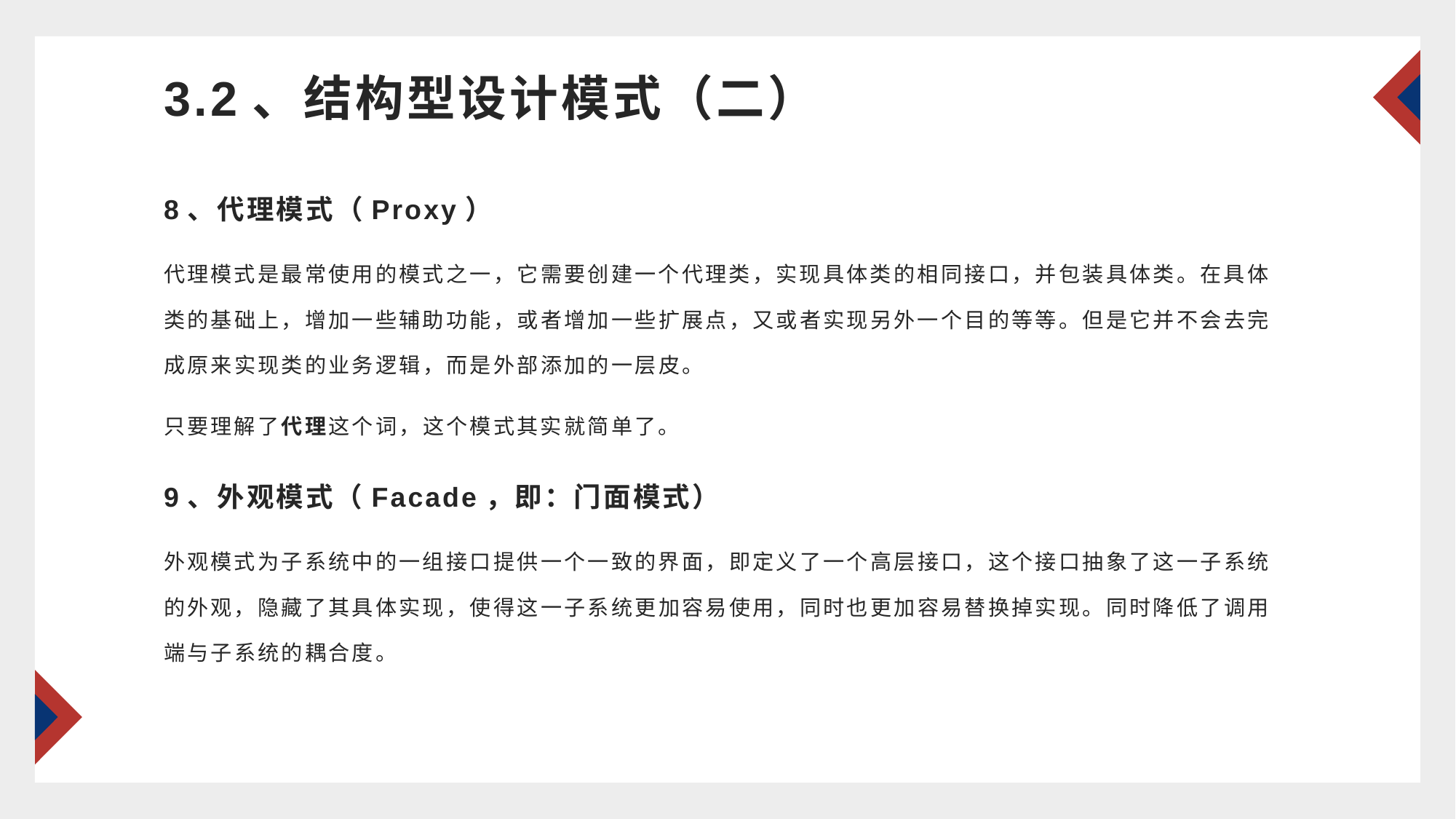

# 3.2、结构型设计模式（二）
8、代理模式（Proxy）
代理模式是最常使用的模式之一，它需要创建一个代理类，实现具体类的相同接口，并包装具体类。在具体类的基础上，增加一些辅助功能，或者增加一些扩展点，又或者实现另外一个目的等等。但是它并不会去完成原来实现类的业务逻辑，而是外部添加的一层皮。
只要理解了代理这个词，这个模式其实就简单了。
9、外观模式（Facade，即：门面模式）
外观模式为子系统中的一组接口提供一个一致的界面，即定义了一个高层接口，这个接口抽象了这一子系统的外观，隐藏了其具体实现，使得这一子系统更加容易使用，同时也更加容易替换掉实现。同时降低了调用端与子系统的耦合度。